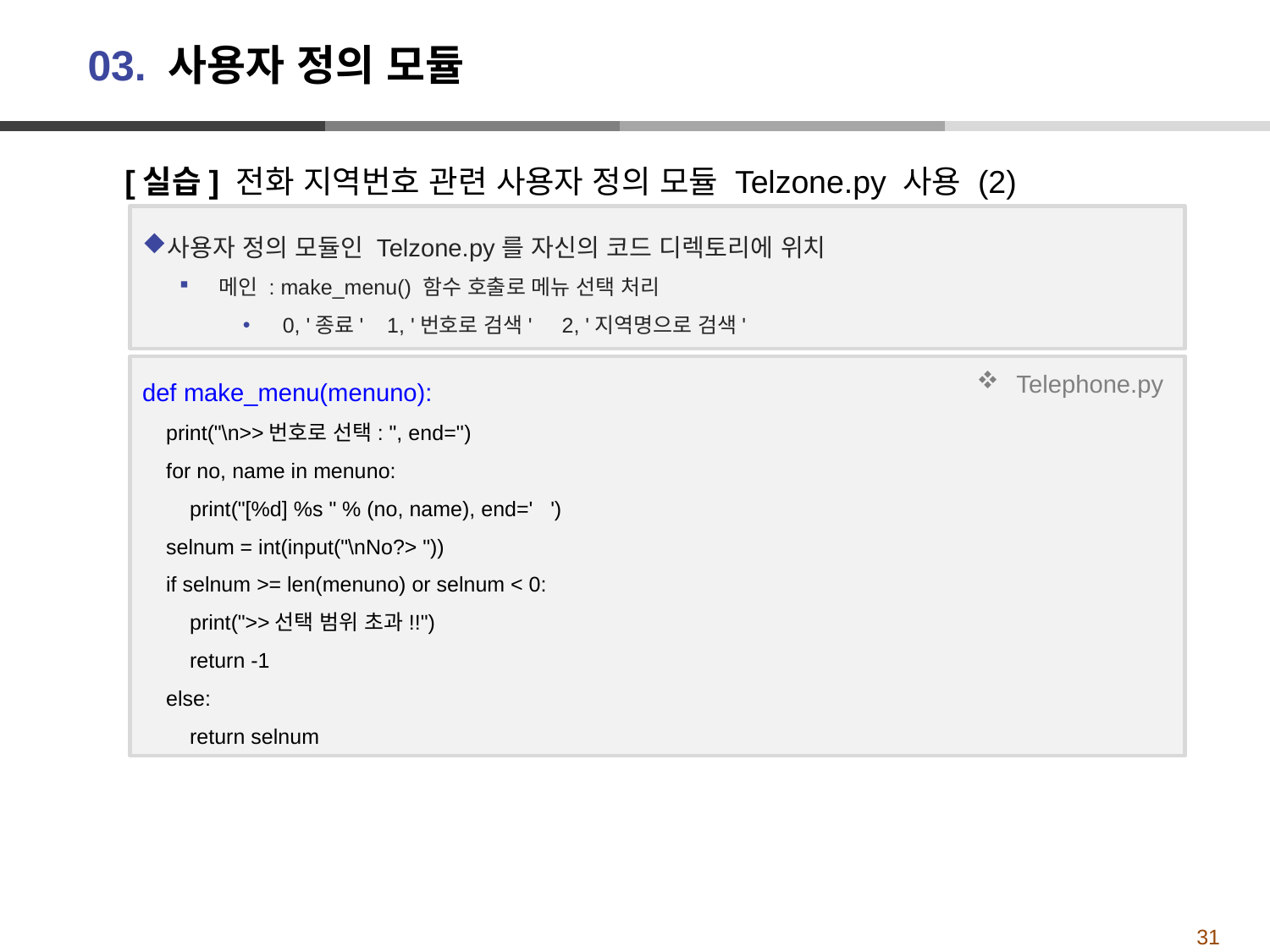

# 03. 사용자 정의 모듈
[실습] 전화 지역번호 관련 사용자 정의 모듈 Telzone.py 사용 (2)
사용자 정의 모듈인 Telzone.py를 자신의 코드 디렉토리에 위치
메인 : make_menu() 함수 호출로 메뉴 선택 처리
0, '종료'    1, '번호로 검색'     2, '지역명으로 검색'
Telephone.py
def make_menu(menuno):
    print("\n>>번호로 선택: ", end='')
    for no, name in menuno:
        print("[%d] %s " % (no, name), end='   ')
    selnum = int(input("\nNo?> "))
    if selnum >= len(menuno) or selnum < 0:
        print(">>선택 범위 초과!!")
        return -1
    else:
        return selnum